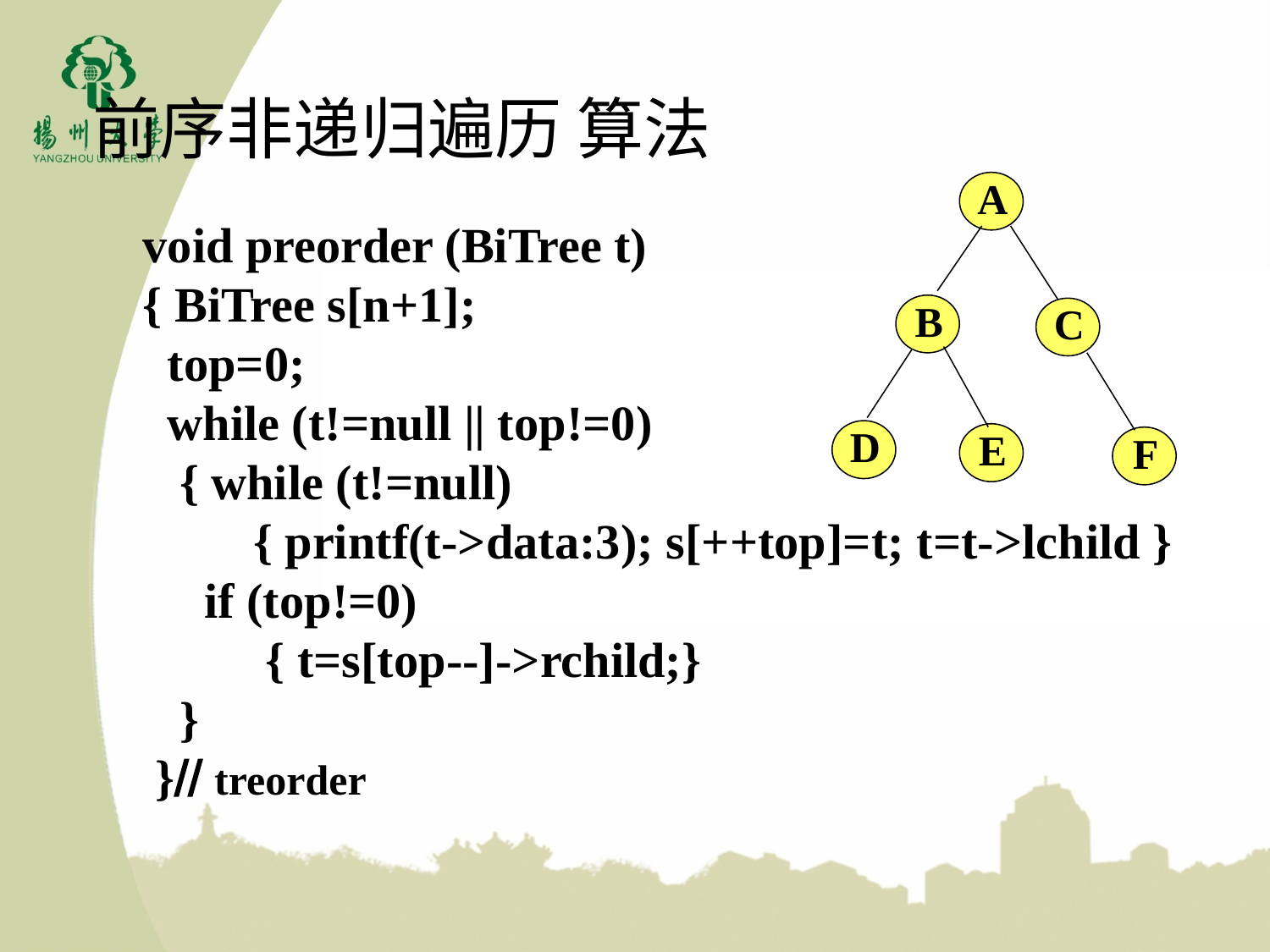

前序非递归遍历 算法

void preorder (BiTree t)
{ BiTree s[n+1];
  top=0;
  while (t!=null || top!=0)
   { while (t!=null)
         { printf(t->data:3); s[++top]=t; t=t->lchild }
     if (top!=0)
          { t=s[top--]->rchild;}
   }
 }// treorder
A

B

C

D

E

F